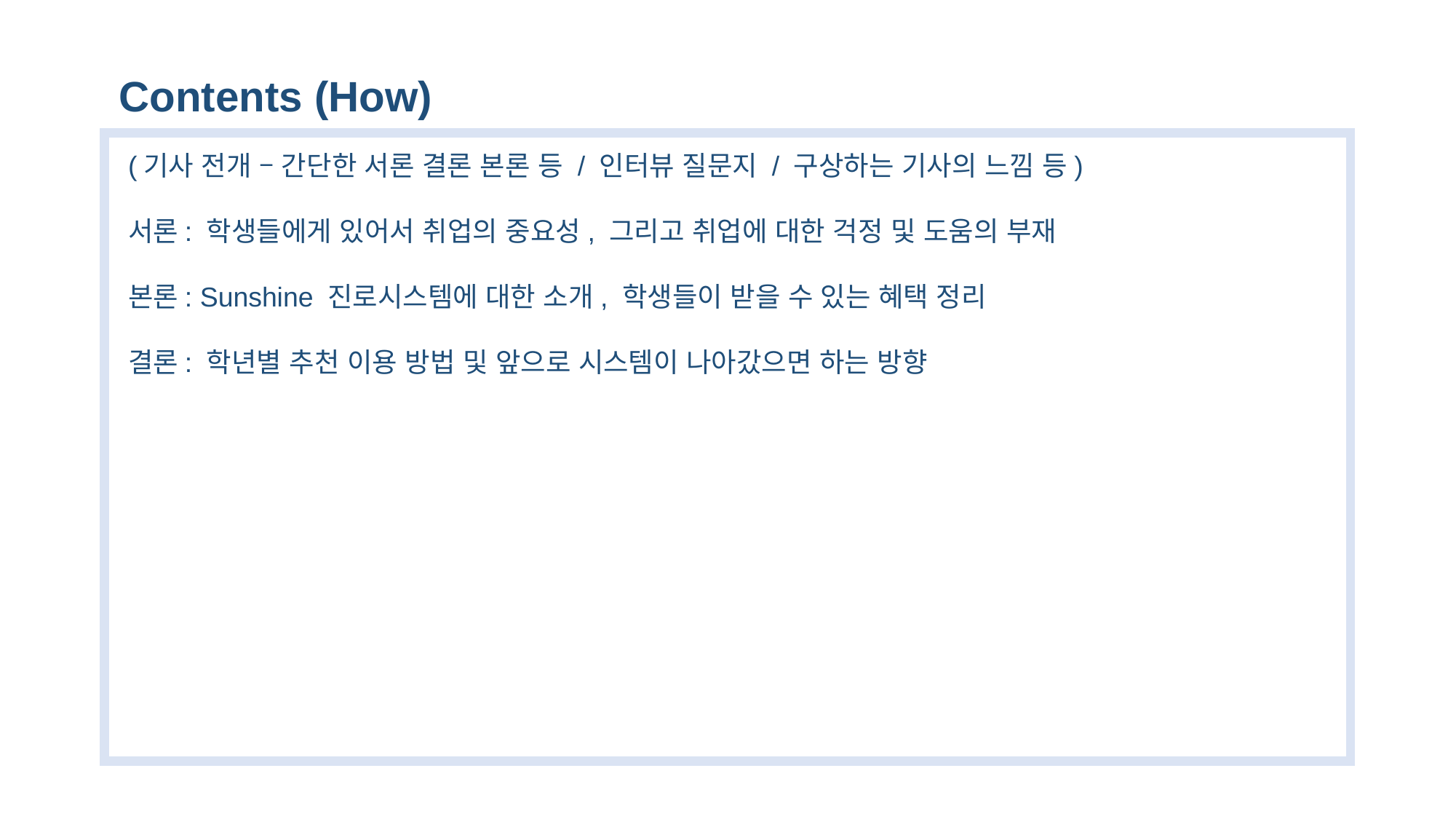

Contents (How)

(기사 전개 – 간단한 서론 결론 본론 등 / 인터뷰 질문지 / 구상하는 기사의 느낌 등)

서론: 학생들에게 있어서 취업의 중요성, 그리고 취업에 대한 걱정 및 도움의 부재

본론: Sunshine 진로시스템에 대한 소개, 학생들이 받을 수 있는 혜택 정리

결론: 학년별 추천 이용 방법 및 앞으로 시스템이 나아갔으면 하는 방향